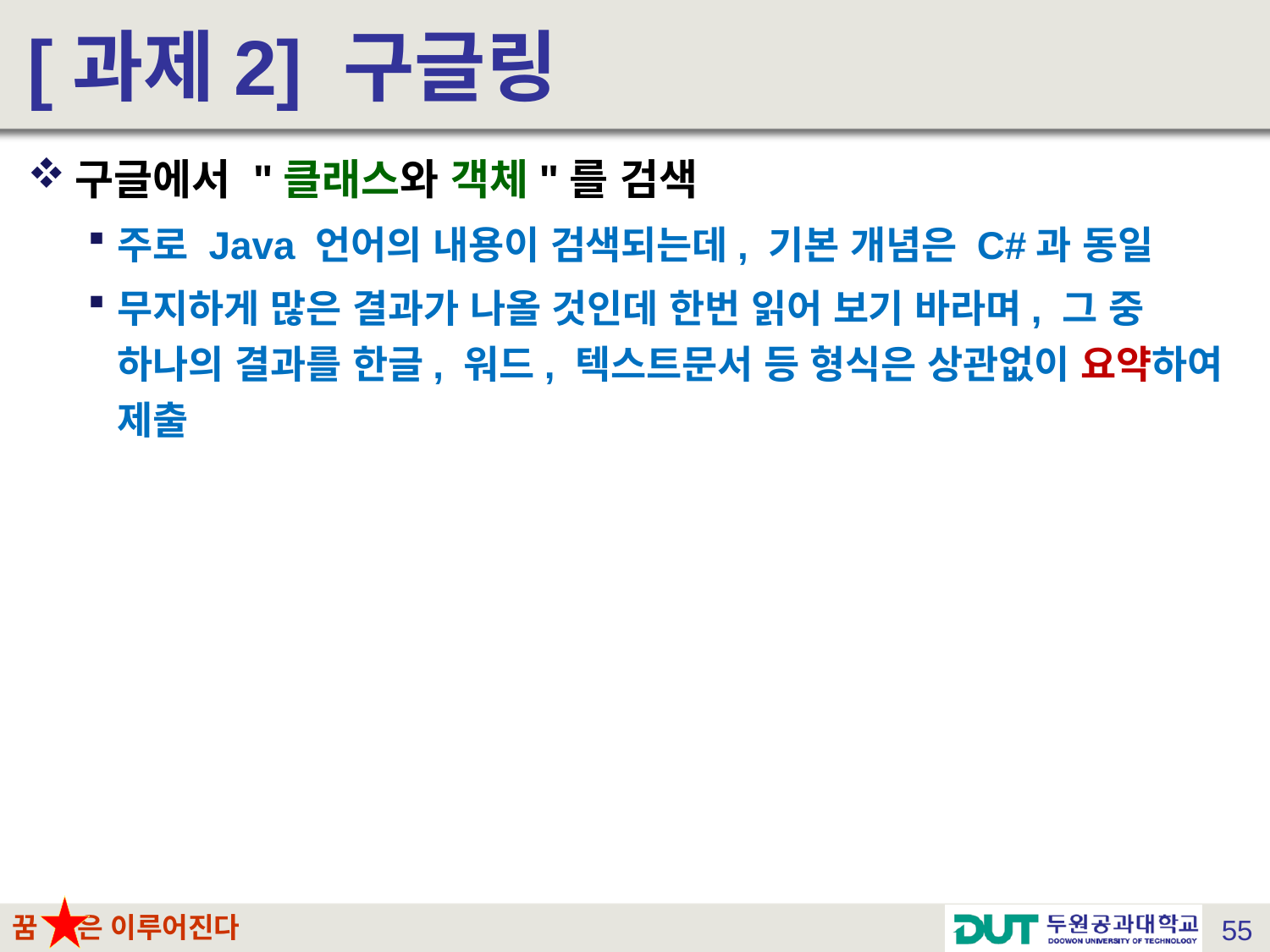

# [과제2] 구글링
구글에서 "클래스와 객체"를 검색
주로 Java 언어의 내용이 검색되는데, 기본 개념은 C#과 동일
무지하게 많은 결과가 나올 것인데 한번 읽어 보기 바라며, 그 중 하나의 결과를 한글, 워드, 텍스트문서 등 형식은 상관없이 요약하여 제출